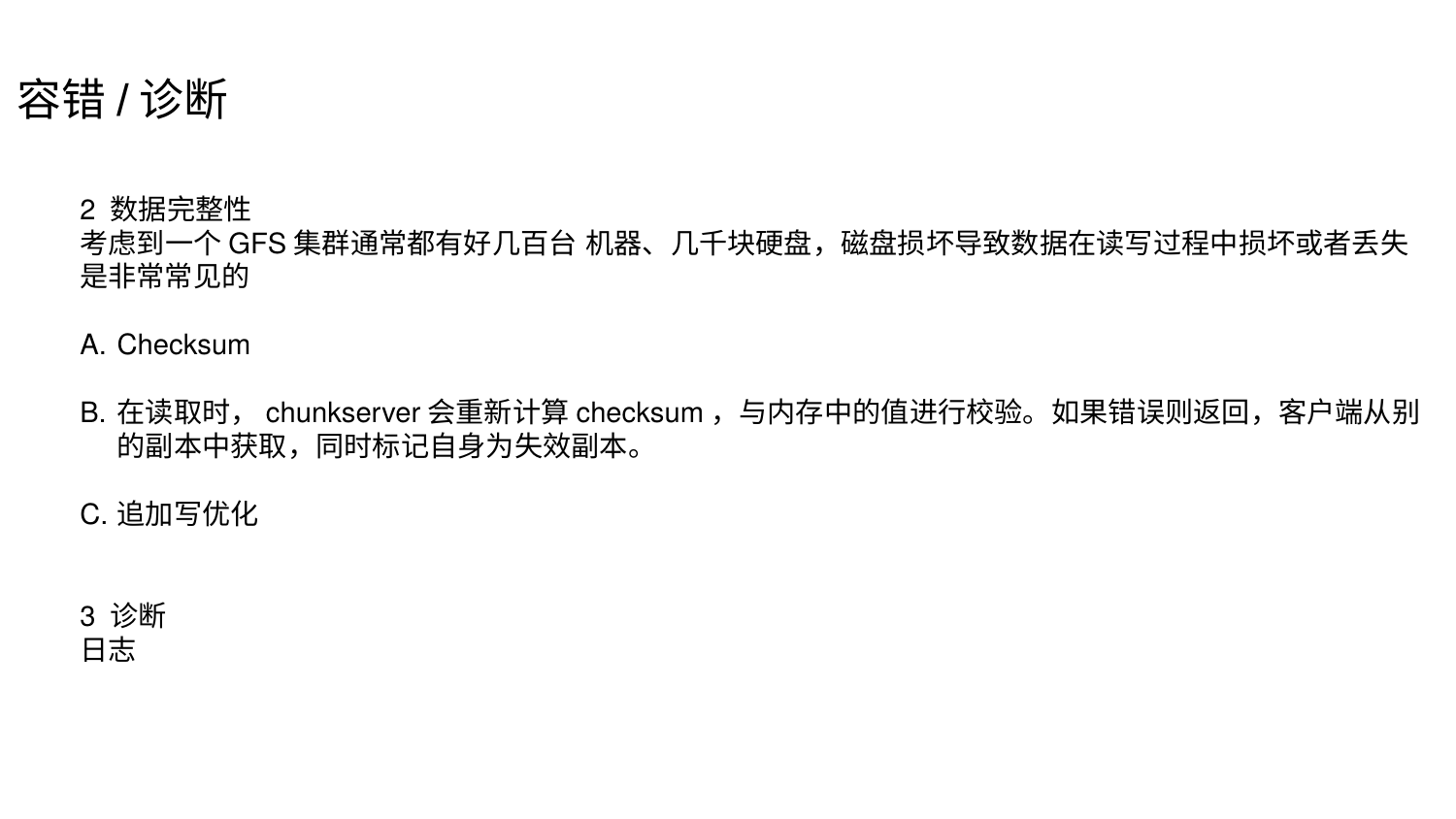

# 容错/诊断
2 数据完整性
考虑到一个GFS集群通常都有好几百台 机器、几千块硬盘，磁盘损坏导致数据在读写过程中损坏或者丢失是非常常见的

Checksum

在读取时，chunkserver会重新计算checksum，与内存中的值进行校验。如果错误则返回，客户端从别的副本中获取，同时标记自身为失效副本。
追加写优化

3 诊断
日志